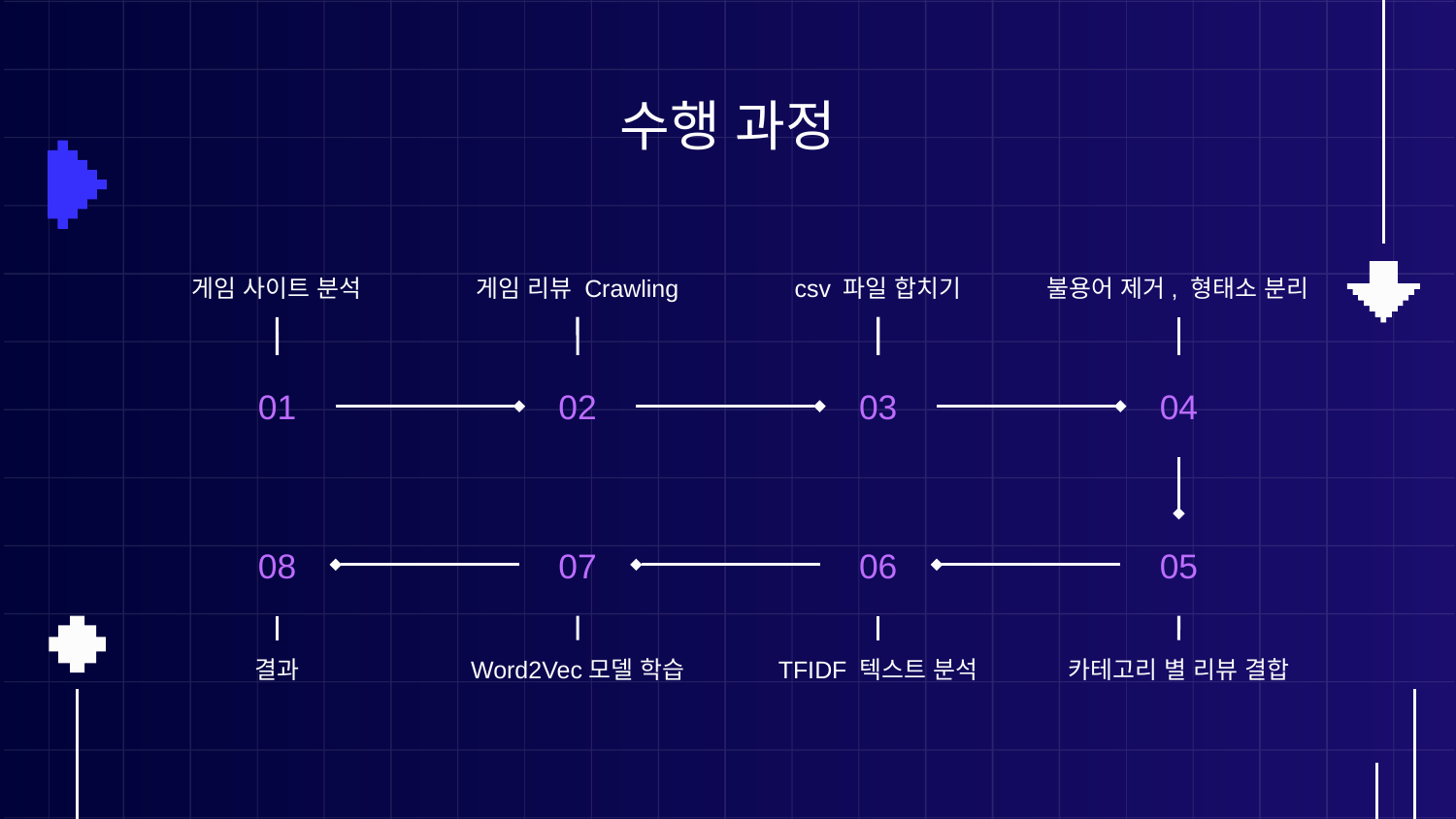

# 수행 과정
불용어 제거, 형태소 분리
게임 리뷰 Crawling
csv 파일 합치기
게임 사이트 분석
01
02
03
04
08
07
06
05
결과
Word2Vec모델 학습
TFIDF 텍스트 분석
카테고리 별 리뷰 결합